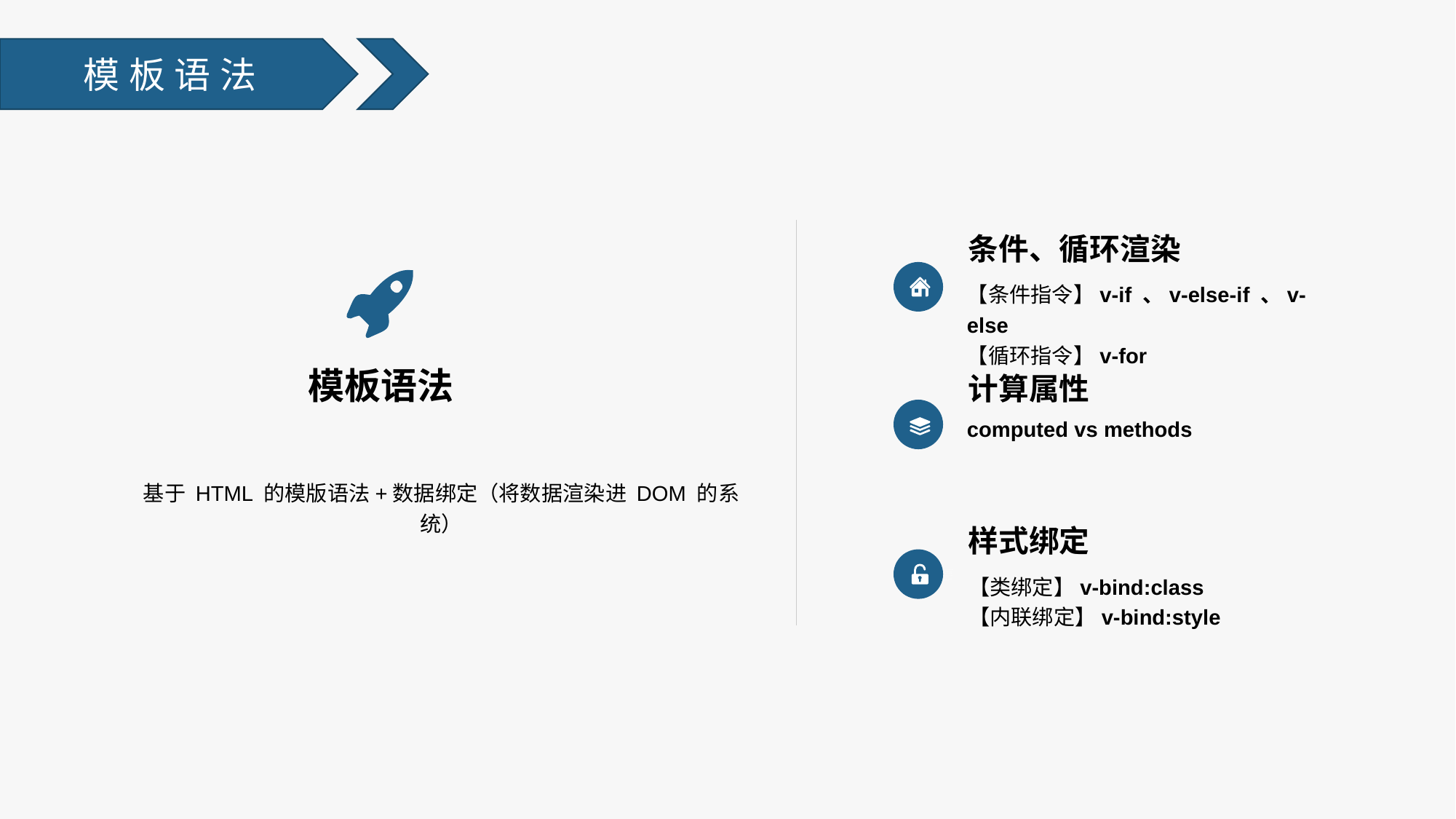

模板语法

条件、循环渲染

【条件指令】v-if 、v-else-if 、v-else
【循环指令】v-for

模板语法
计算属性

computed vs methods

基于 HTML 的模版语法+数据绑定（将数据渲染进 DOM 的系统）
样式绑定

【类绑定】v-bind:class
【内联绑定】v-bind:style